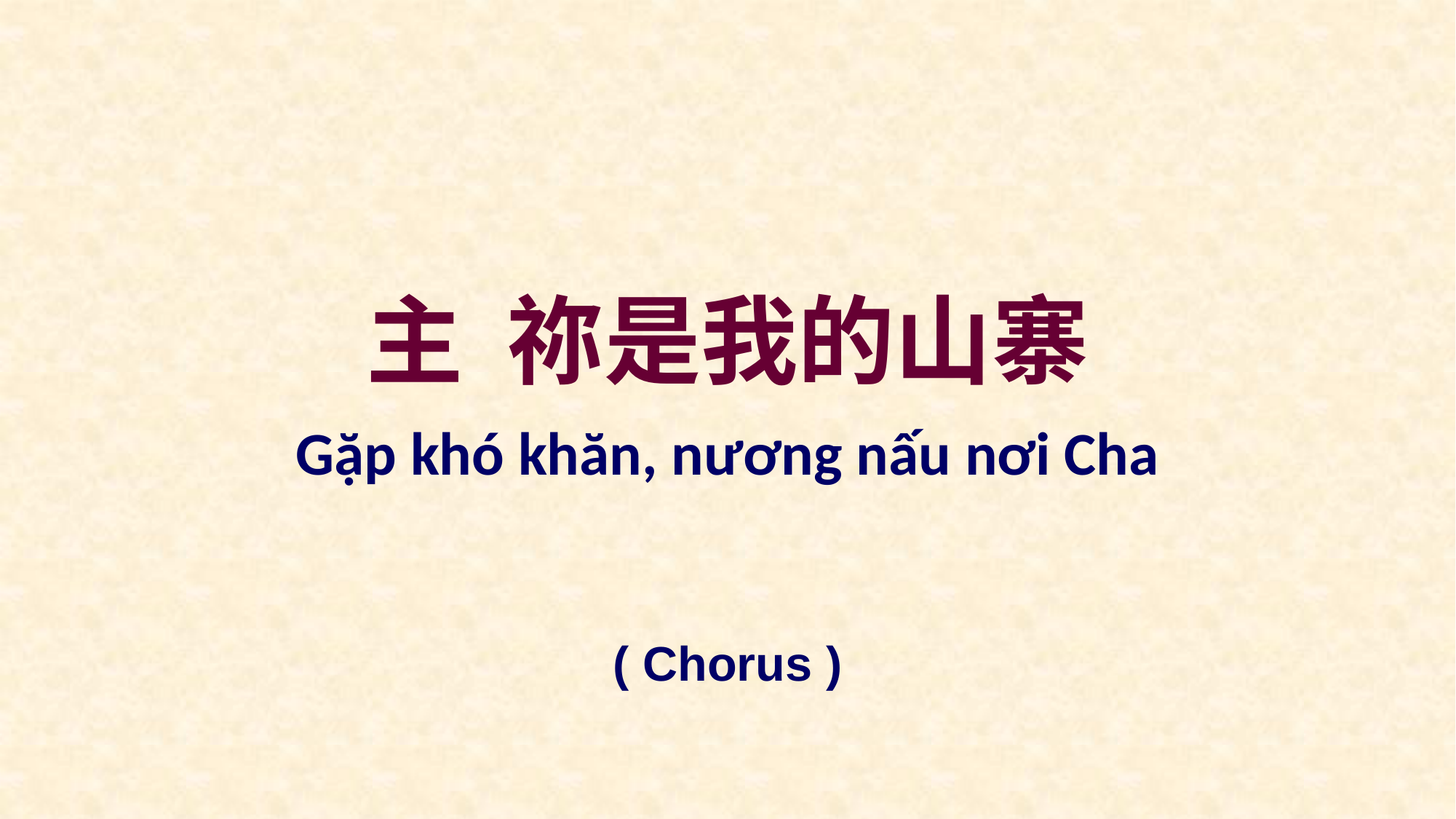

主  祢是我的山寨
Gặp khó khăn, nương nấu nơi Cha
( Chorus )